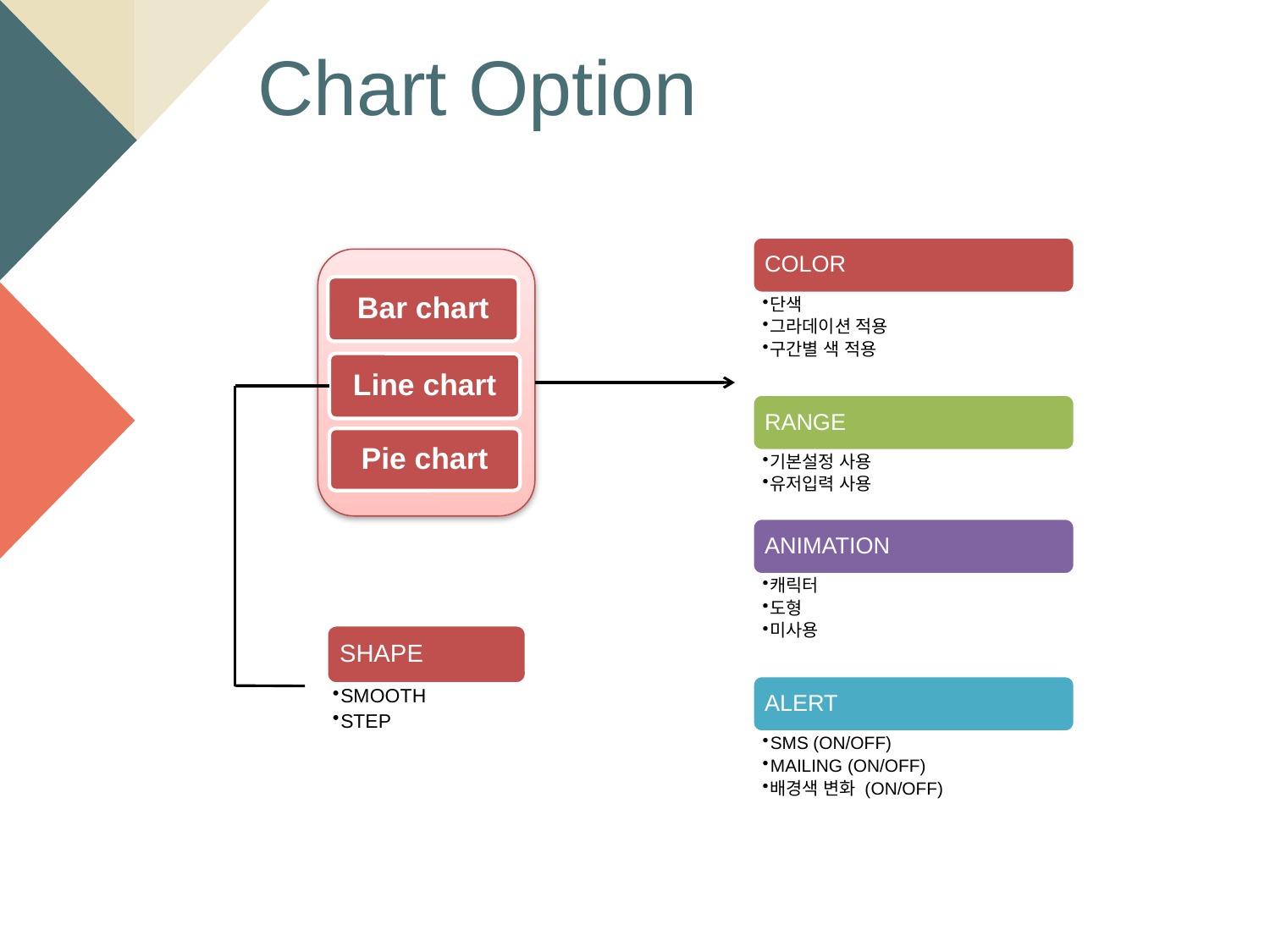

Chart Option
COLOR
단색
그라데이션 적용
구간별 색 적용
RANGE
기본설정 사용
유저입력 사용
ANIMATION
캐릭터
도형
미사용
ALERT
SMS (ON/OFF)
MAILING (ON/OFF)
배경색 변화 (ON/OFF)

Bar chart

Line chart

Pie chart
SHAPE
SMOOTH
STEP